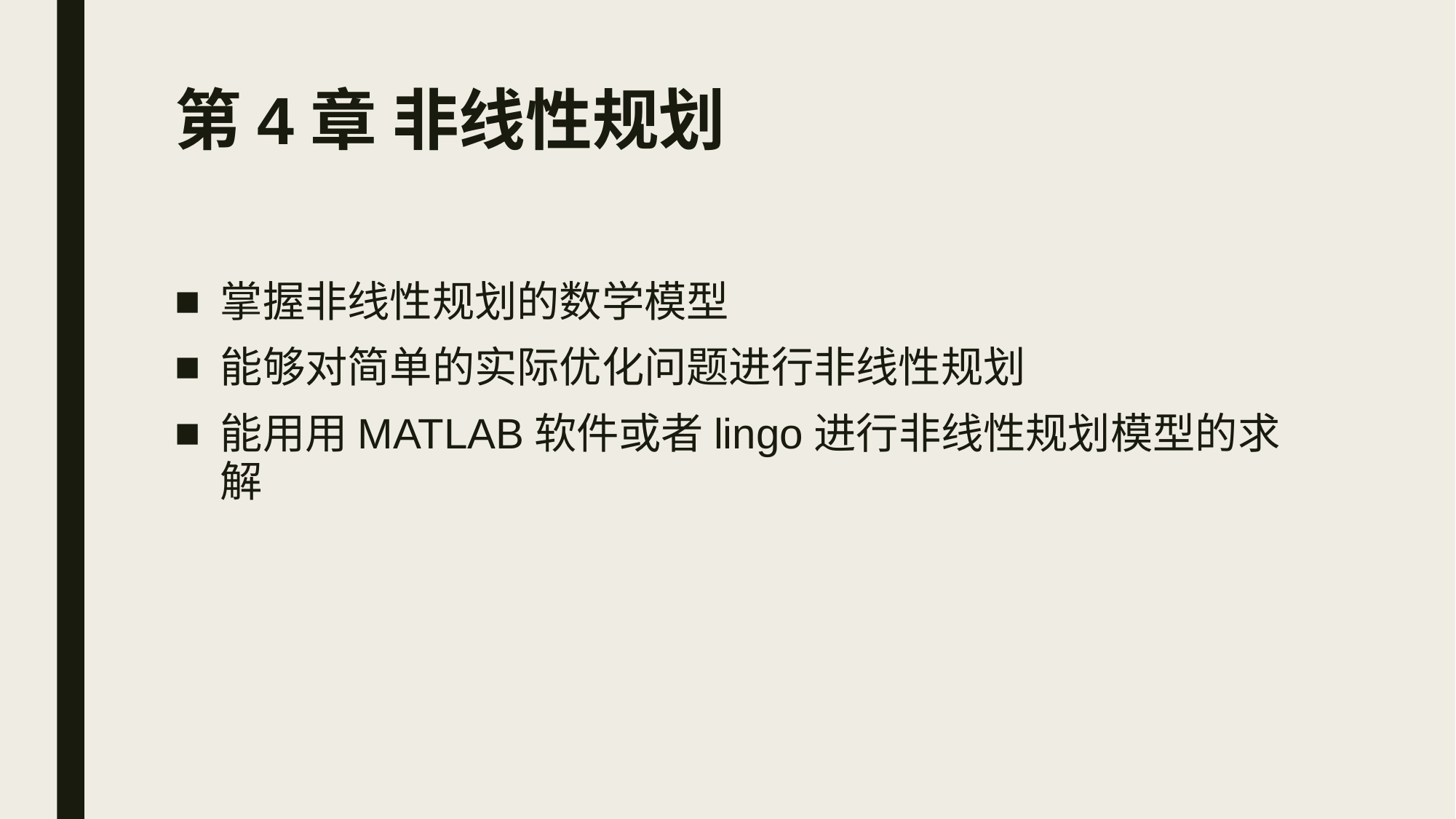

# 第4章 非线性规划
掌握非线性规划的数学模型
能够对简单的实际优化问题进行非线性规划
能用用MATLAB软件或者lingo进行非线性规划模型的求解